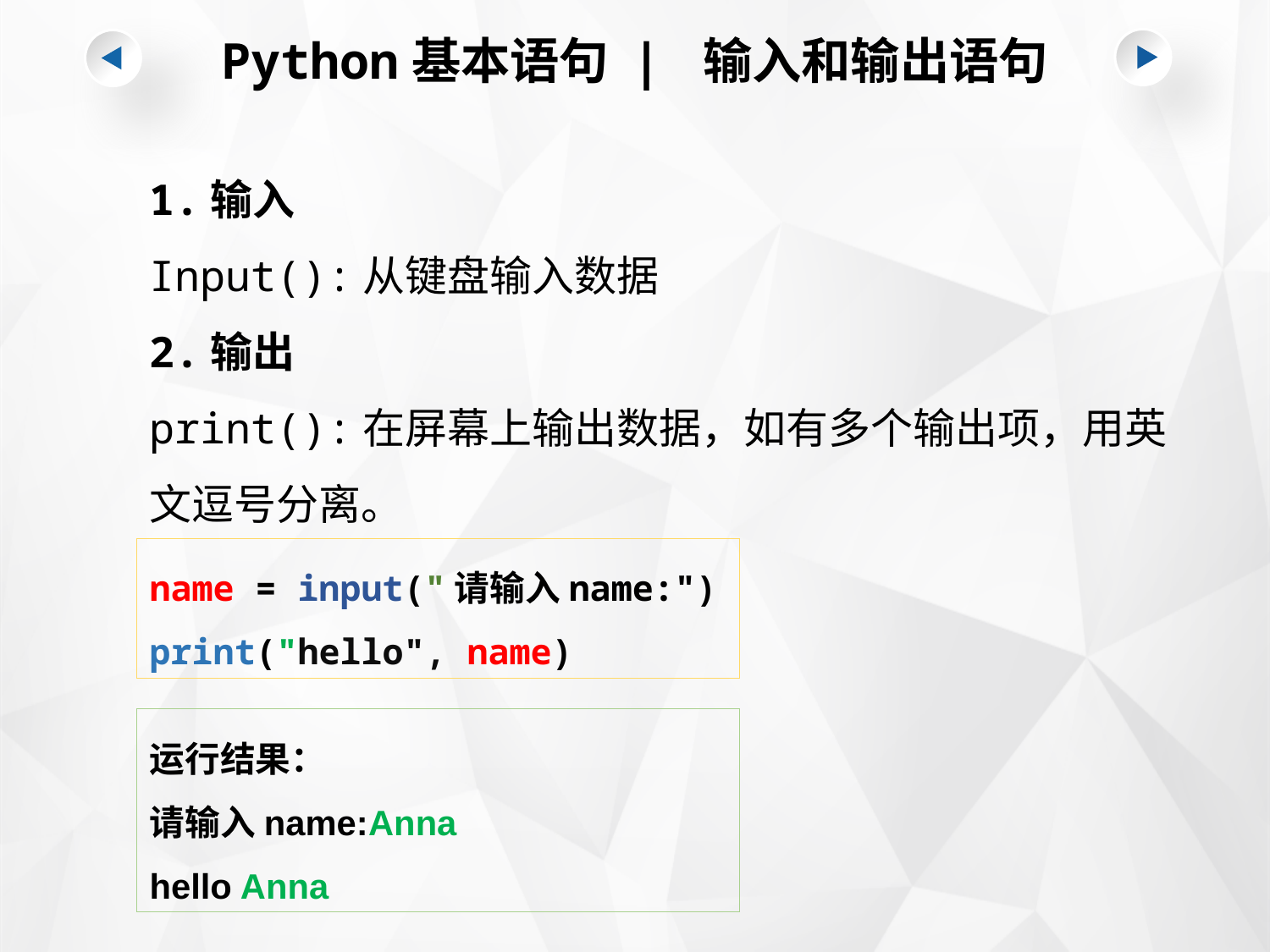

Python基本语句 | 输入和输出语句
1.输入
Input():从键盘输入数据
2.输出
print():在屏幕上输出数据，如有多个输出项，用英文逗号分离。
name = input("请输入name:")
print("hello", name)
运行结果：
请输入name:Anna
hello Anna